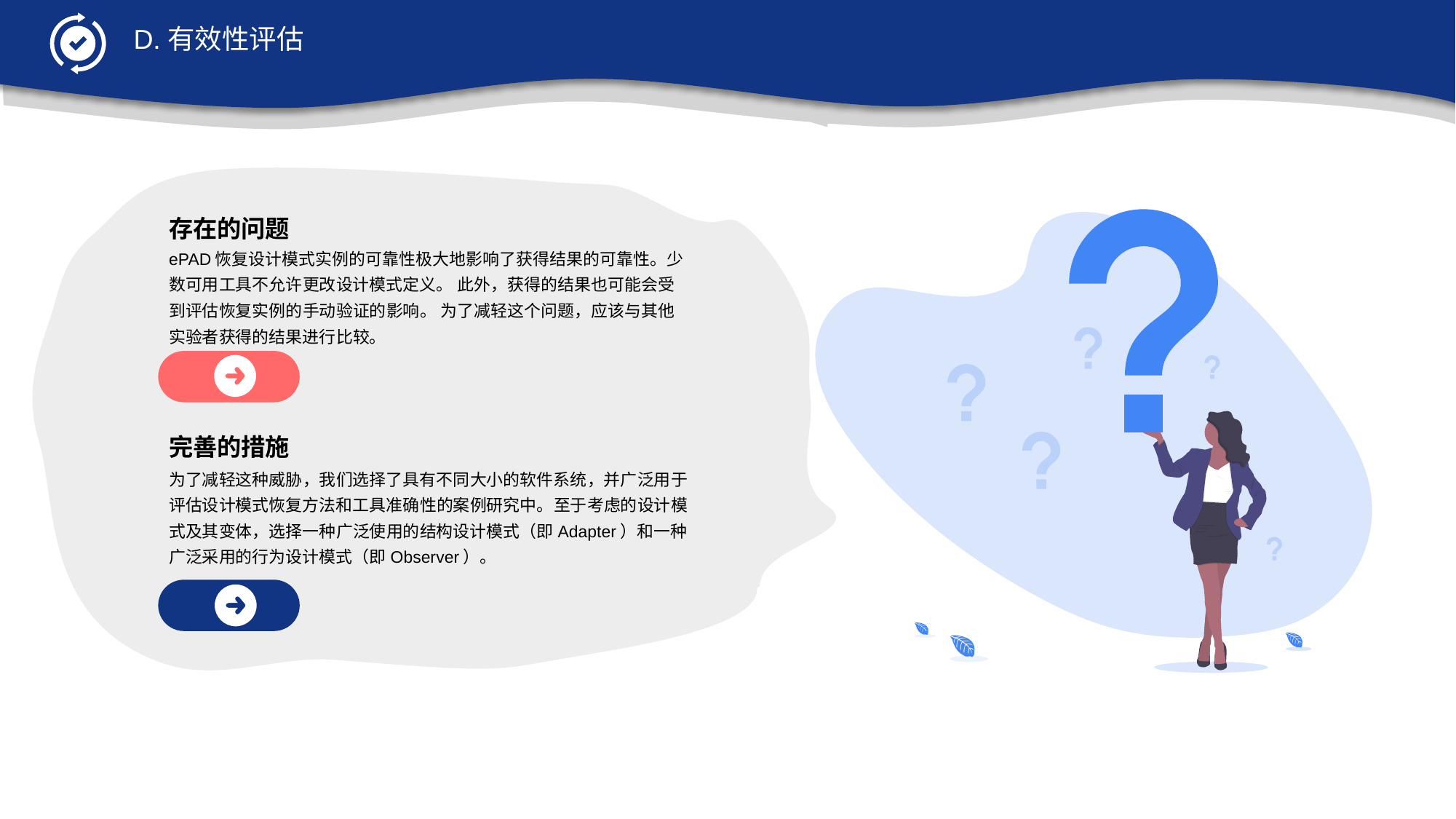

D.有效性评估

存在的问题
ePAD恢复设计模式实例的可靠性极大地影响了获得结果的可靠性。少数可用工具不允许更改设计模式定义。 此外，获得的结果也可能会受到评估恢复实例的手动验证的影响。 为了减轻这个问题，应该与其他实验者获得的结果进行比较。

完善的措施
为了减轻这种威胁，我们选择了具有不同大小的软件系统，并广泛用于评估设计模式恢复方法和工具准确性的案例研究中。至于考虑的设计模式及其变体，选择一种广泛使用的结构设计模式（即Adapter）和一种广泛采用的行为设计模式（即Observer）。